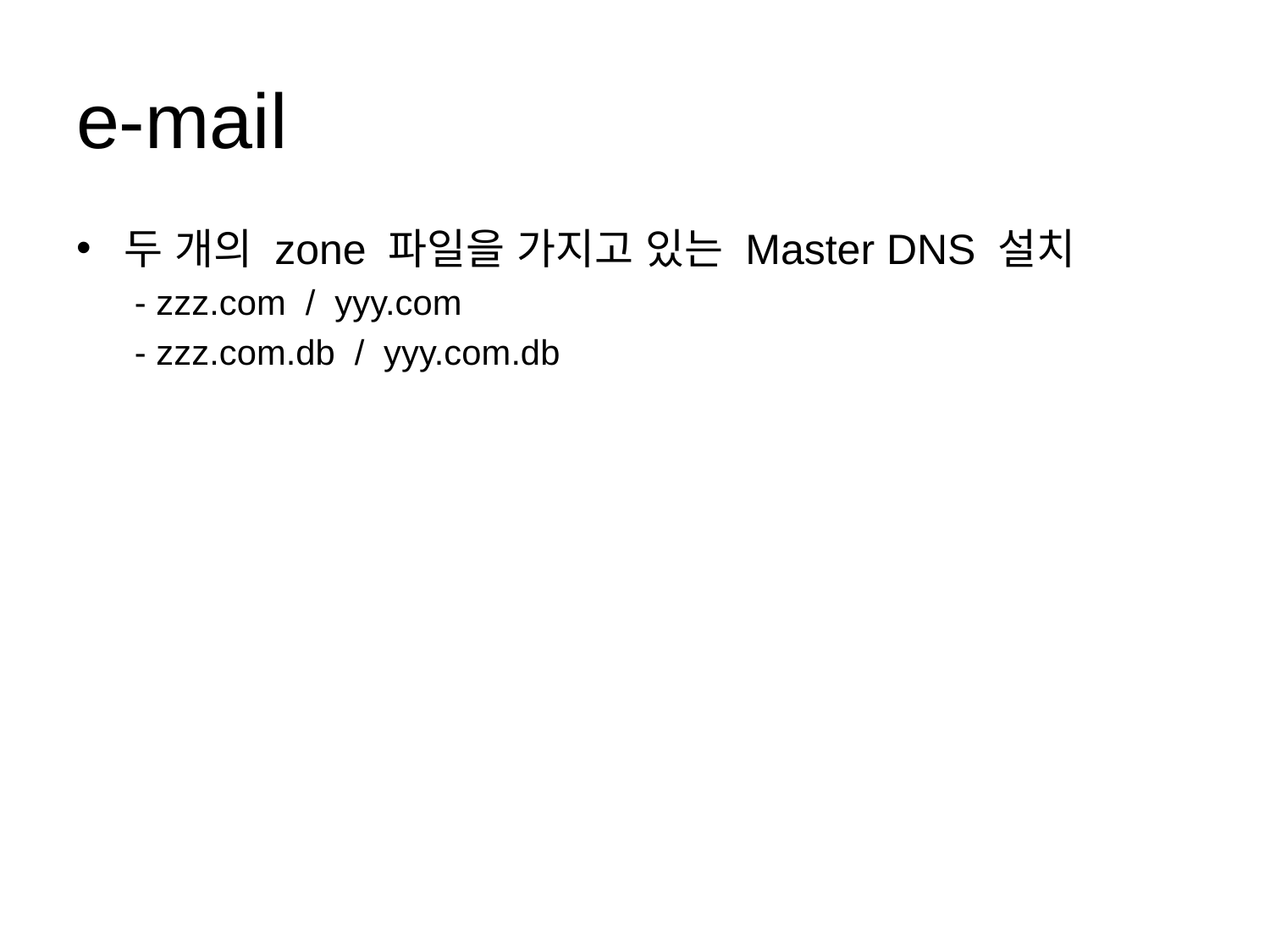

# e-mail
두 개의 zone 파일을 가지고 있는 Master DNS 설치
      - zzz.com  /  yyy.com
      - zzz.com.db  /  yyy.com.db